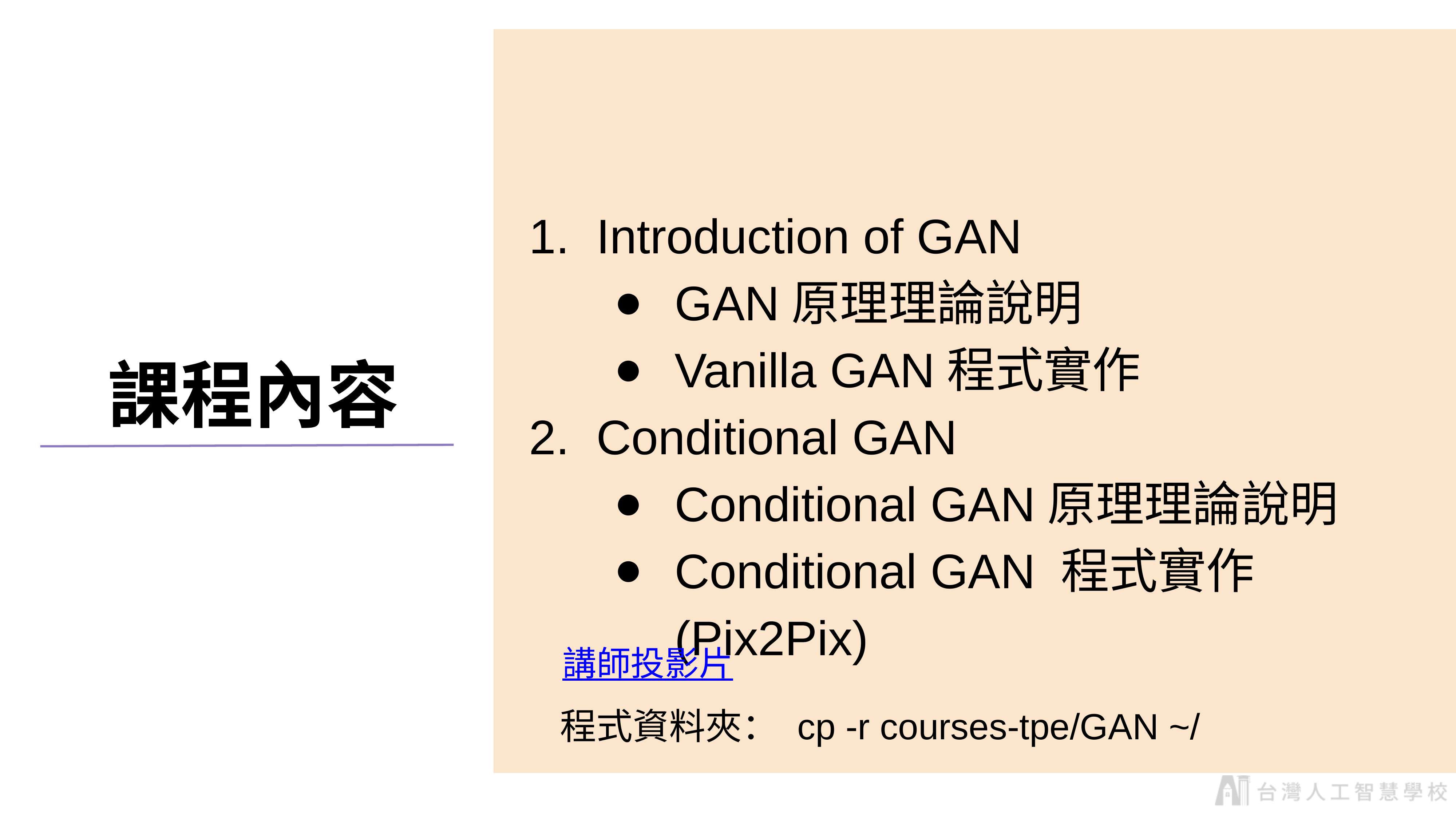

1.  Introduction of GAN
GAN原理理論說明
Vanilla GAN程式實作
2.  Conditional GAN
Conditional GAN原理理論說明
Conditional GAN 程式實作(Pix2Pix)

課程內容
講師投影片
程式資料夾： cp -r courses-tpe/GAN ~/